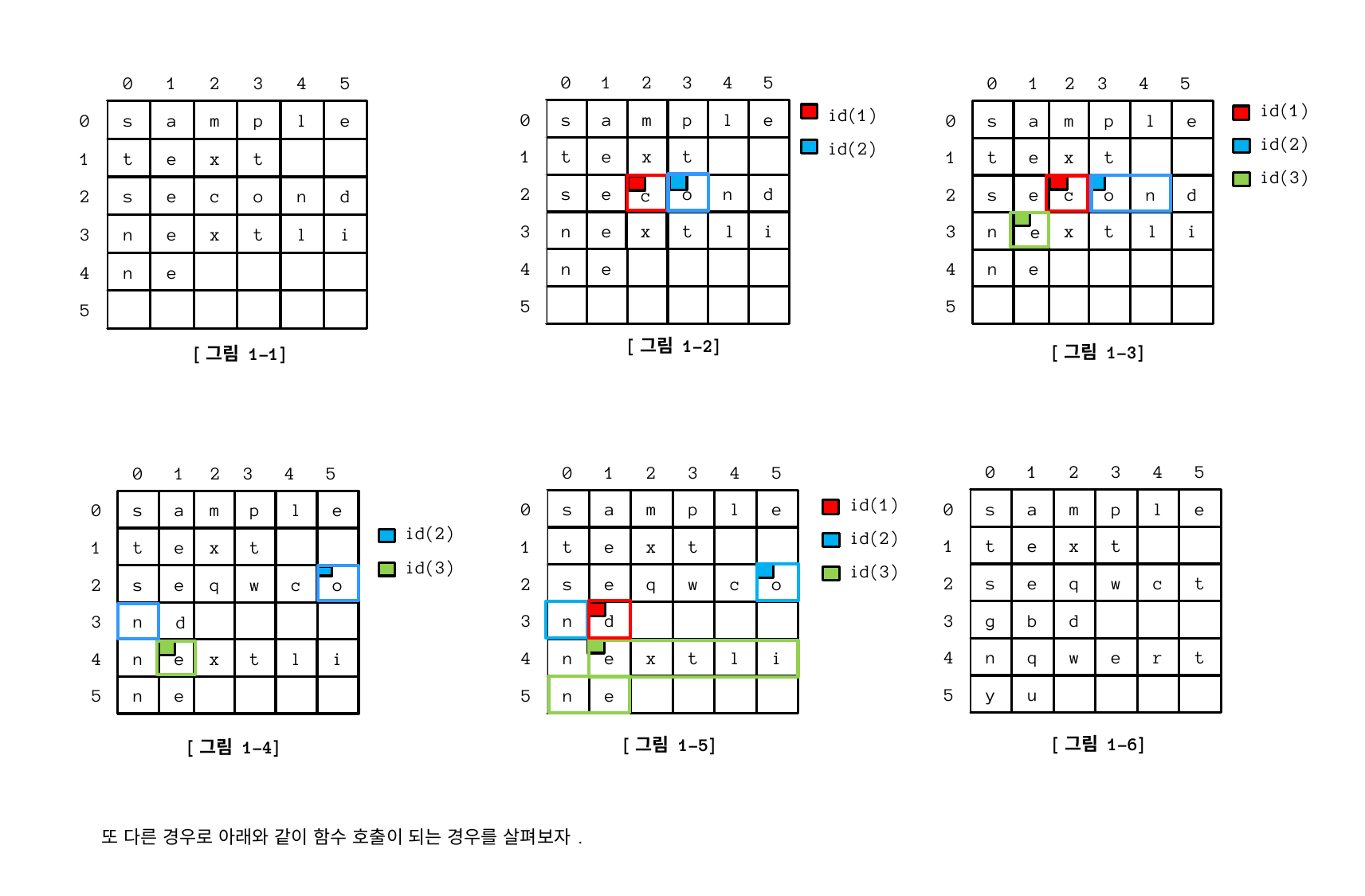

0
1
2
3
4
5
0
s
a
m
p
l
e
1
t
e
x
t

2
s
e
o
n
d

c

3
n
e
x
t
i
l
4
n
e

5

0
1
2
3
4
5
0
s
a
m
p
l
e
1
t
e
x
t

2
s
e
c
o
n
d
3
n
e
x
t
l
i
4
n
e

5

0
1
2
3
4
5
p
l
e
0
s
a
m
t

1
t
e
x

o
n
d
2
s
e
c

t
i
l
3
n
e
x

4
n
e

5

id(1)

id(2)

id(3)

id(1)

id(2)

[그림 1-2]
[그림 1-3]
[그림 1-1]
0
1
2
3
4
5
0
s
a
m
p
l
e
1
t
e
x
t

2
s
e
q
w
c
t
3
g
b
d

4
n
q
w
e
r
t
5
y
u

0
1
2
3
4
5
0
s
a
m
p
l
e
1
t
e
x
t

2
s
e
q
w
c
o

3
n
d

4
n
e
x
t
l
i

5
n
e

0
1
2
3
4
5
p
l
e
0
s
a
m
t

1
t
e
x
w
c
o
2
s
e
q

3
n
d

t
l
i
4
n
e
x

5
n
e

id(1)

id(2)

id(3)

id(2)

id(3)

[그림 1-6]
[그림 1-5]
[그림 1-4]
또 다른 경우로 아래와 같이 함수 호출이 되는 경우를 살펴보자.